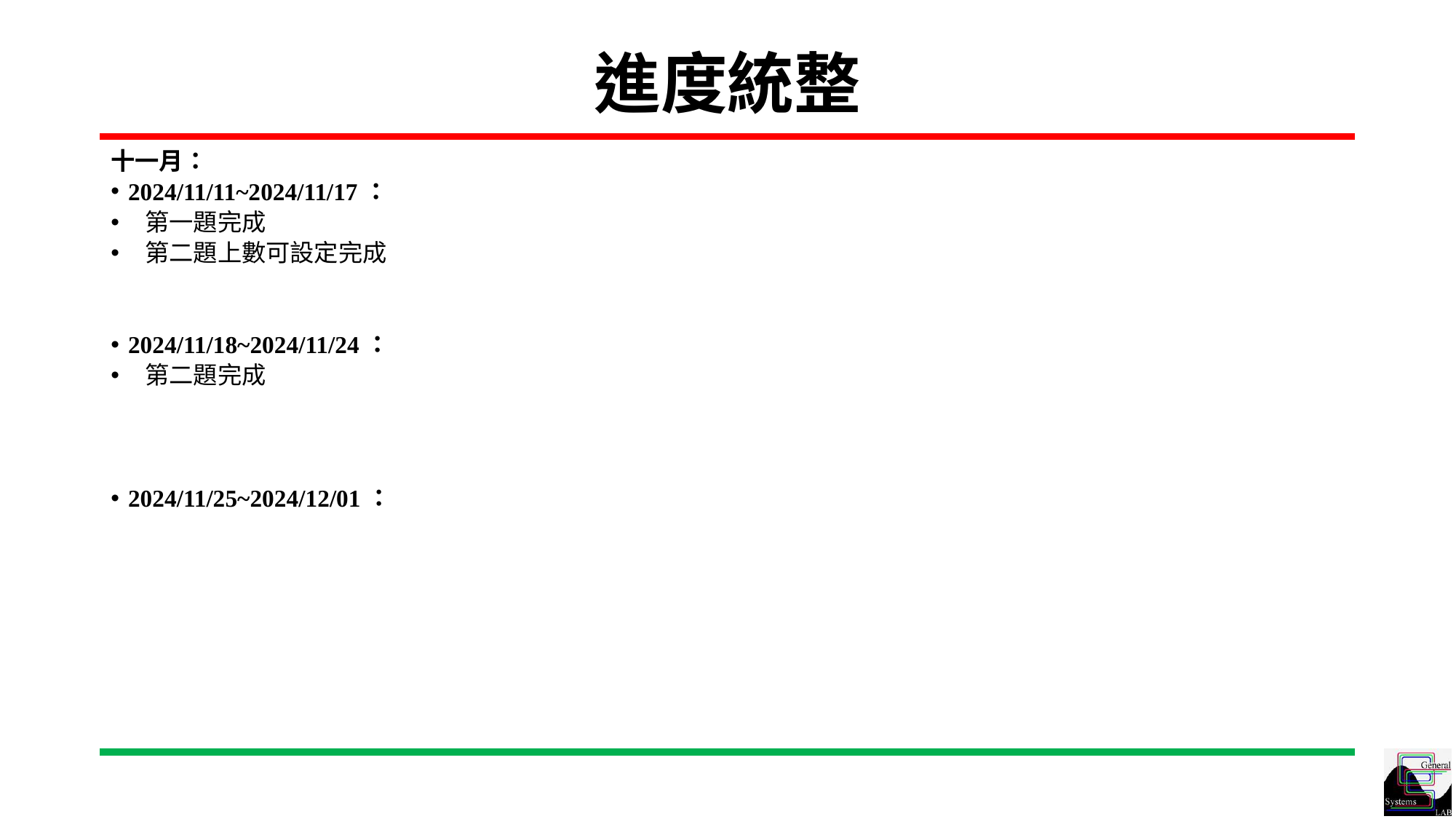

# 進度統整
十一月：
2024/11/11~2024/11/17：
第一題完成
第二題上數可設定完成

2024/11/18~2024/11/24：
第二題完成

2024/11/25~2024/12/01：